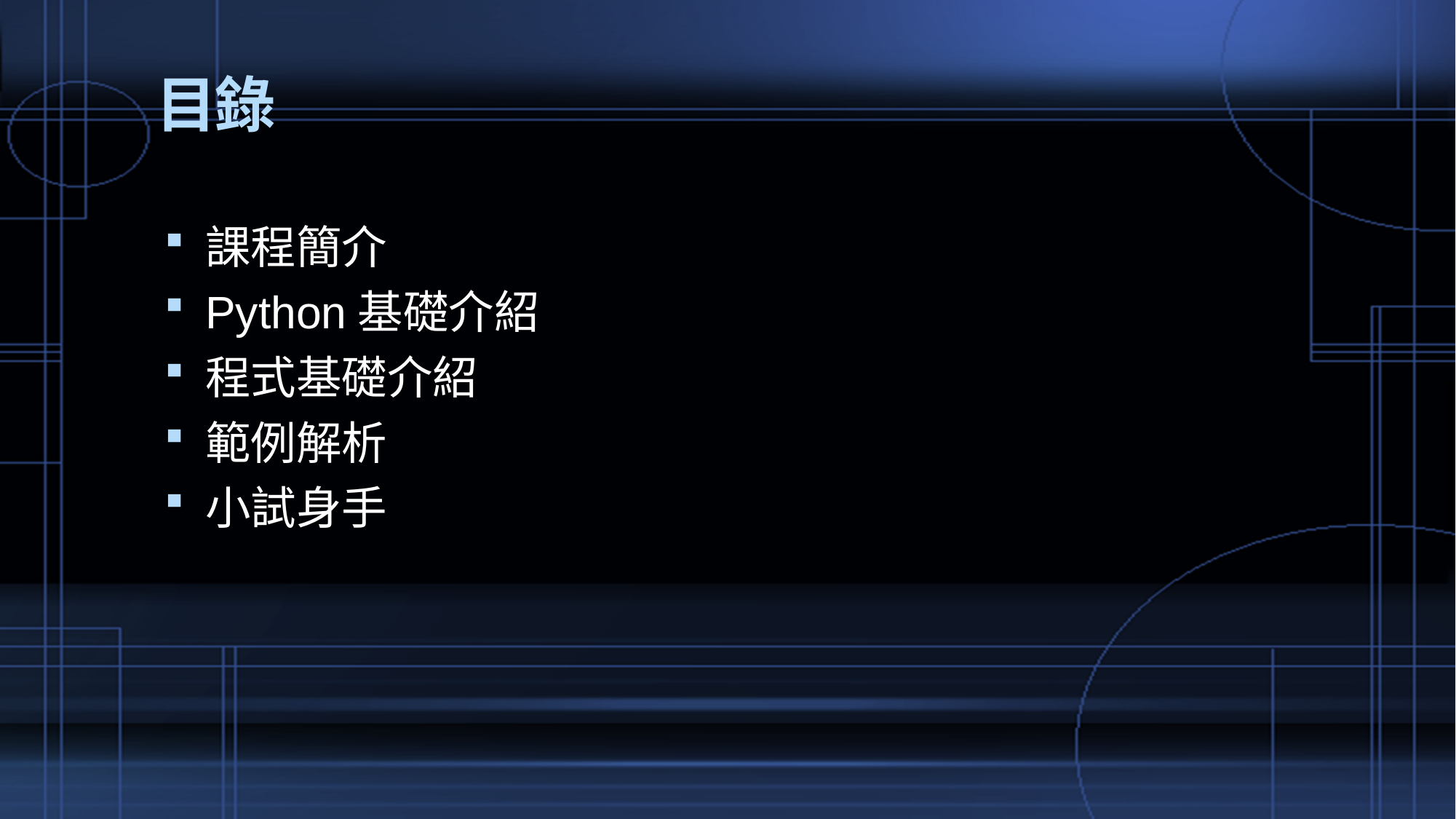

# 目錄
課程簡介
Python基礎介紹
程式基礎介紹
範例解析
小試身手